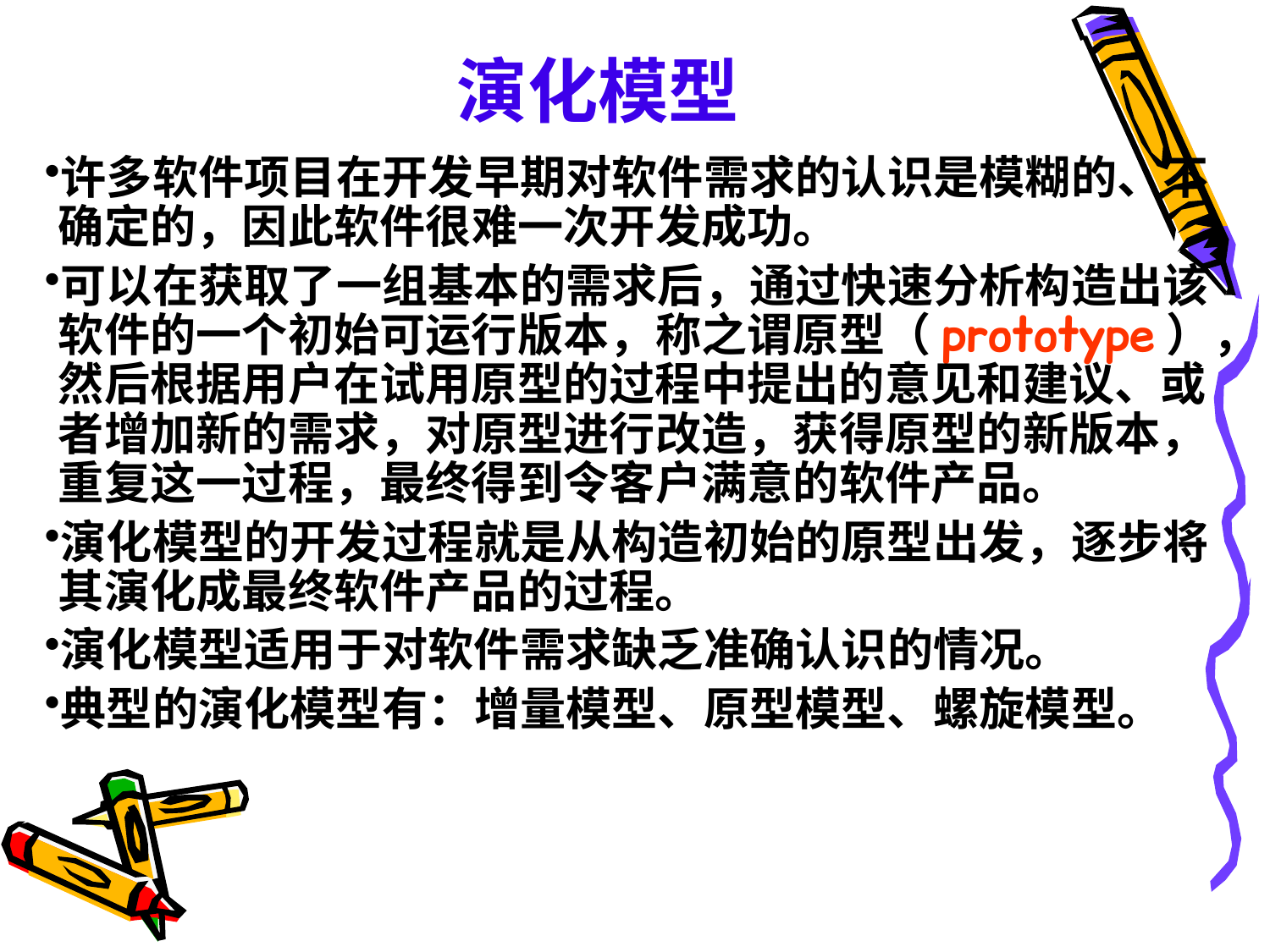

# 演化模型
许多软件项目在开发早期对软件需求的认识是模糊的、不确定的，因此软件很难一次开发成功。
可以在获取了一组基本的需求后，通过快速分析构造出该软件的一个初始可运行版本，称之谓原型（prototype），然后根据用户在试用原型的过程中提出的意见和建议、或者增加新的需求，对原型进行改造，获得原型的新版本，重复这一过程，最终得到令客户满意的软件产品。
演化模型的开发过程就是从构造初始的原型出发，逐步将其演化成最终软件产品的过程。
演化模型适用于对软件需求缺乏准确认识的情况。
典型的演化模型有：增量模型、原型模型、螺旋模型。